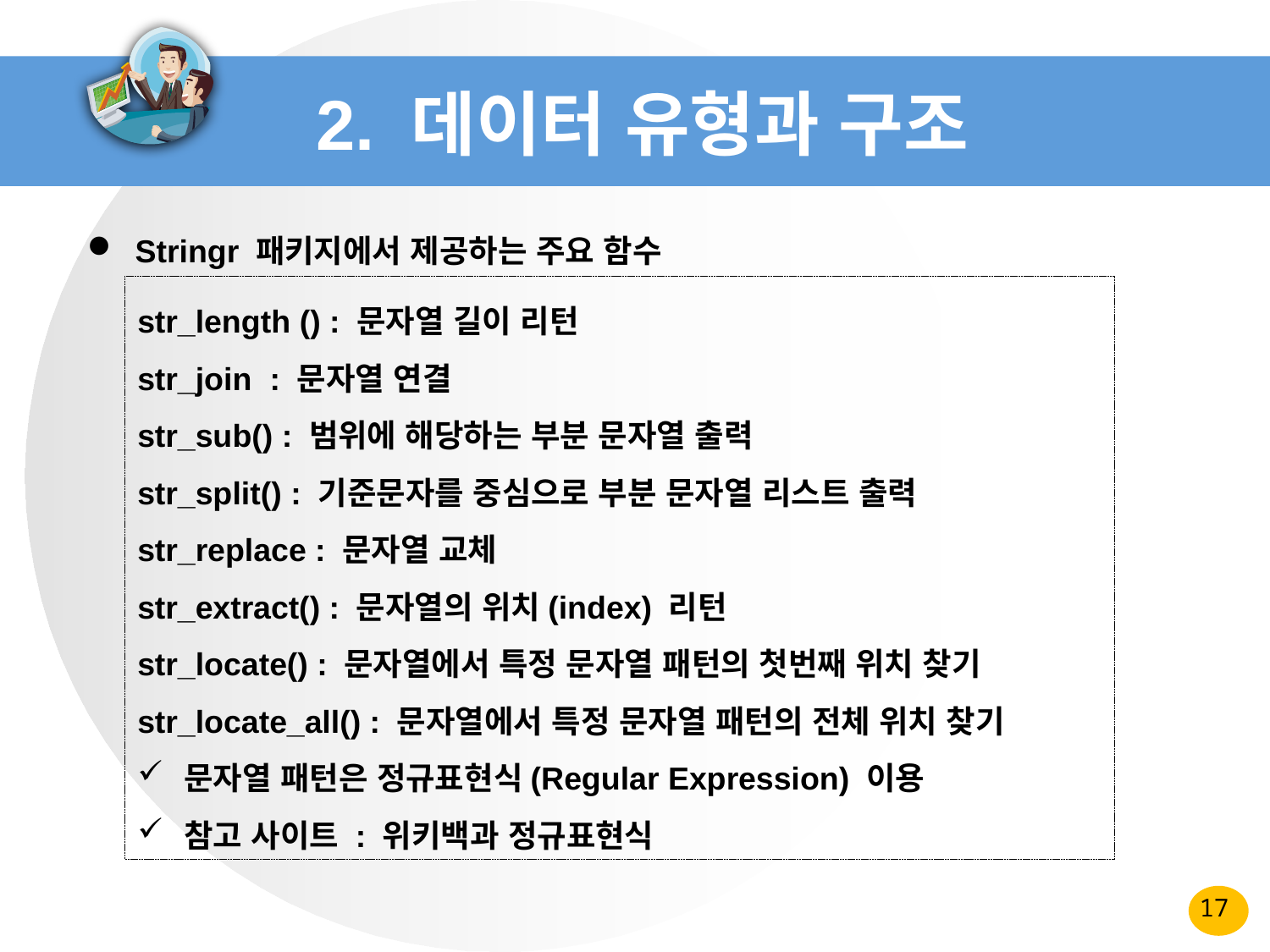

# 2. 데이터 유형과 구조
Stringr 패키지에서 제공하는 주요 함수
str_length () : 문자열 길이 리턴
str_join  : 문자열 연결
str_sub() : 범위에 해당하는 부분 문자열 출력
str_split() : 기준문자를 중심으로 부분 문자열 리스트 출력
str_replace : 문자열 교체
str_extract() : 문자열의 위치(index) 리턴
str_locate() : 문자열에서 특정 문자열 패턴의 첫번째 위치 찾기
str_locate_all() : 문자열에서 특정 문자열 패턴의 전체 위치 찾기
 문자열 패턴은 정규표현식(Regular Expression) 이용
 참고 사이트 : 위키백과 정규표현식
17